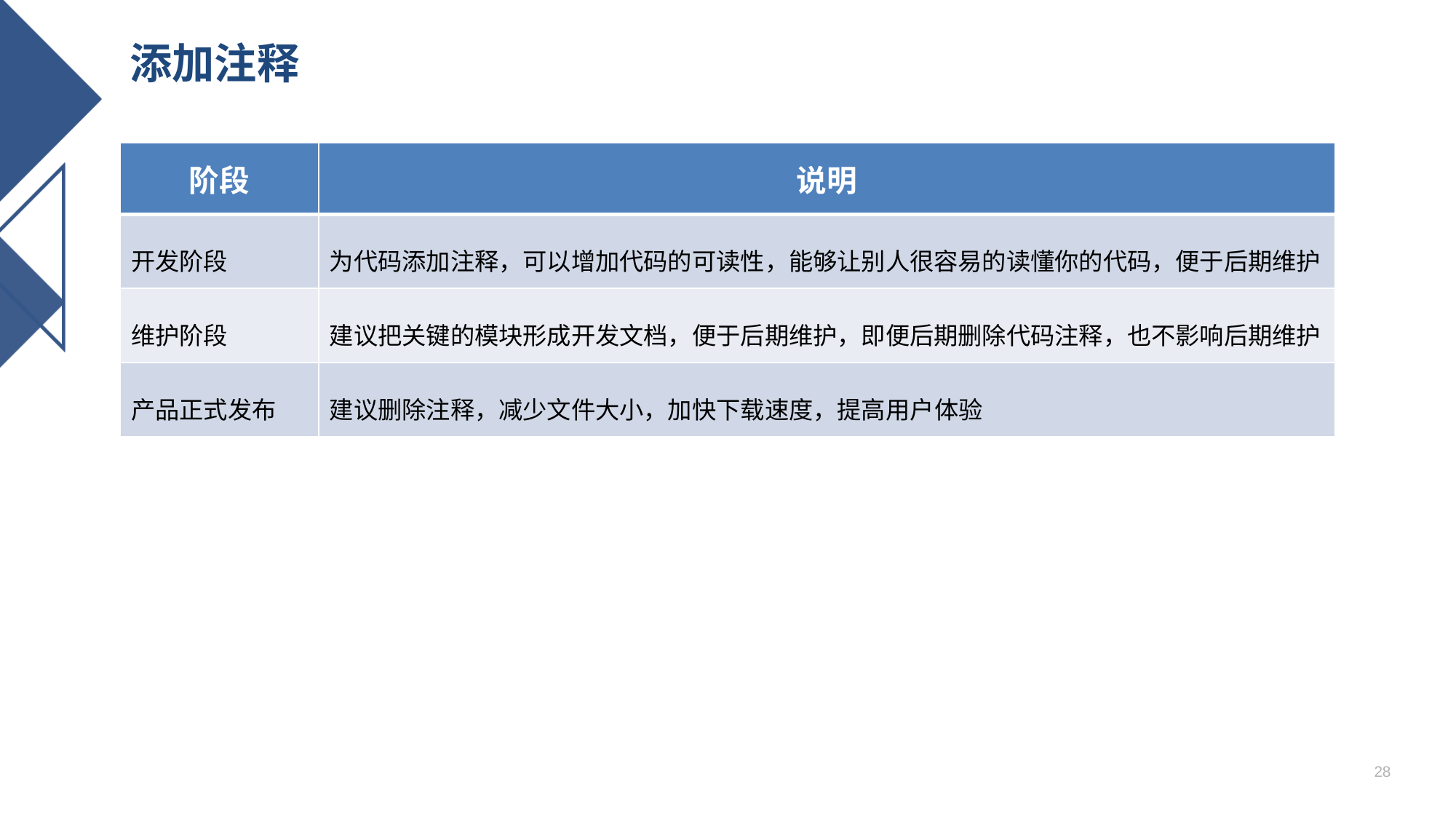

# 添加注释
| 阶段 | 说明 |
| --- | --- |
| 开发阶段 | 为代码添加注释，可以增加代码的可读性，能够让别人很容易的读懂你的代码，便于后期维护 |
| 维护阶段 | 建议把关键的模块形成开发文档，便于后期维护，即便后期删除代码注释，也不影响后期维护 |
| 产品正式发布 | 建议删除注释，减少文件大小，加快下载速度，提高用户体验 |
28